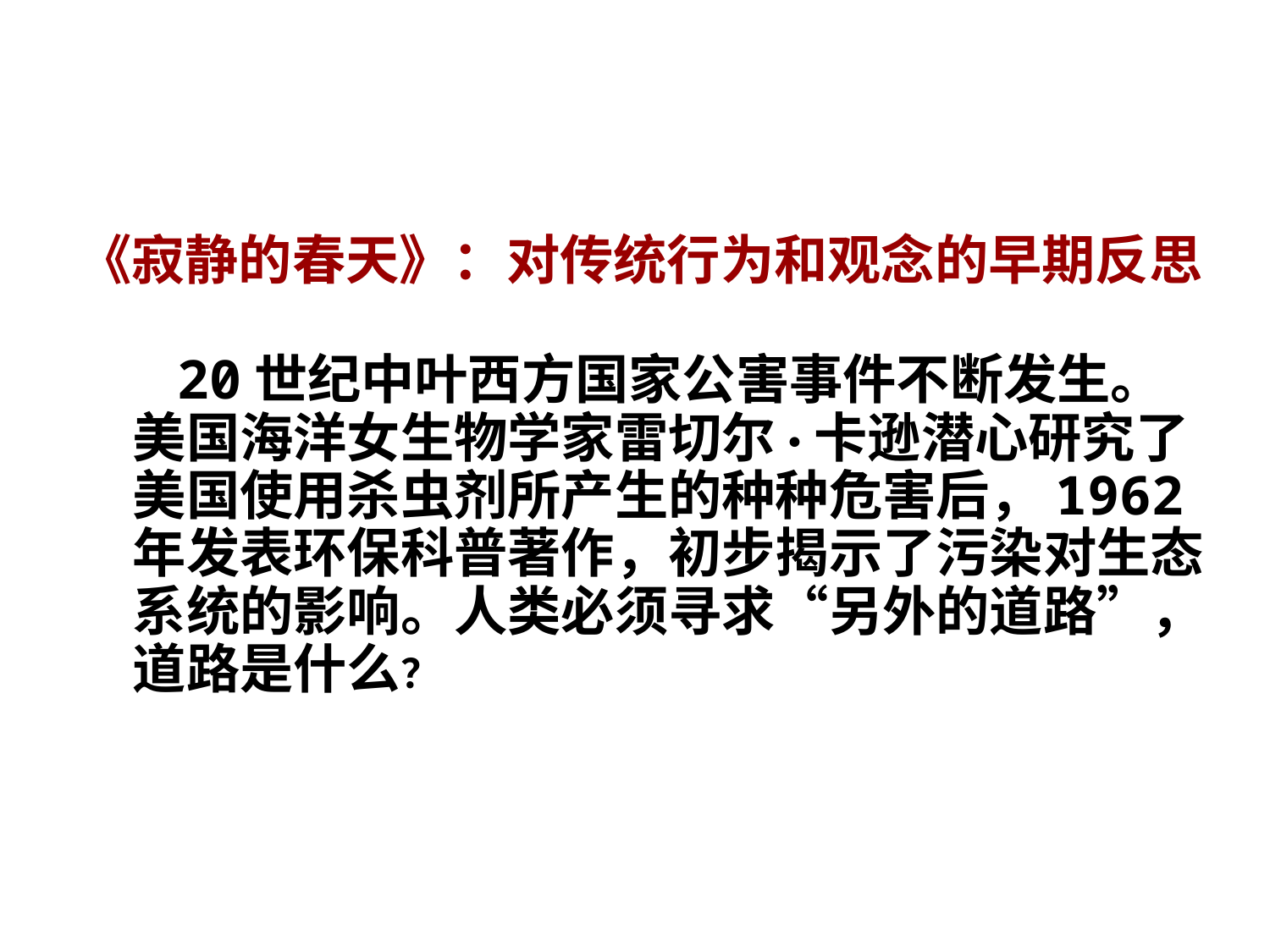

《寂静的春天》：对传统行为和观念的早期反思

     20世纪中叶西方国家公害事件不断发生。美国海洋女生物学家雷切尔·卡逊潜心研究了美国使用杀虫剂所产生的种种危害后，1962年发表环保科普著作，初步揭示了污染对生态系统的影响。人类必须寻求“另外的道路”，道路是什么？